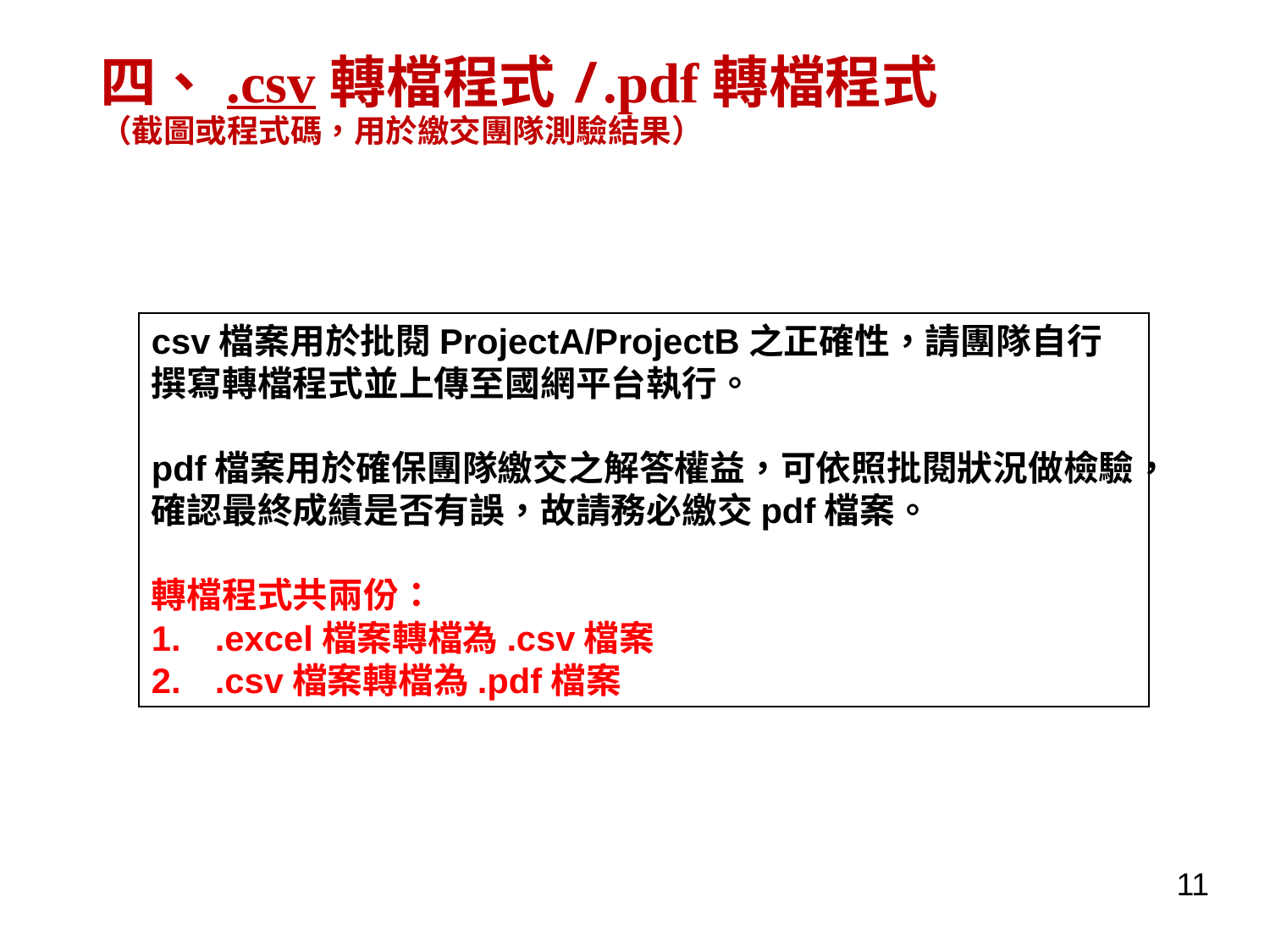

# 四、.csv轉檔程式/.pdf轉檔程式 （截圖或程式碼，用於繳交團隊測驗結果）
csv檔案用於批閱ProjectA/ProjectB之正確性，請團隊自行撰寫轉檔程式並上傳至國網平台執行。

pdf檔案用於確保團隊繳交之解答權益，可依照批閱狀況做檢驗，確認最終成績是否有誤，故請務必繳交pdf檔案。

轉檔程式共兩份：
.excel檔案轉檔為.csv檔案
.csv檔案轉檔為.pdf檔案